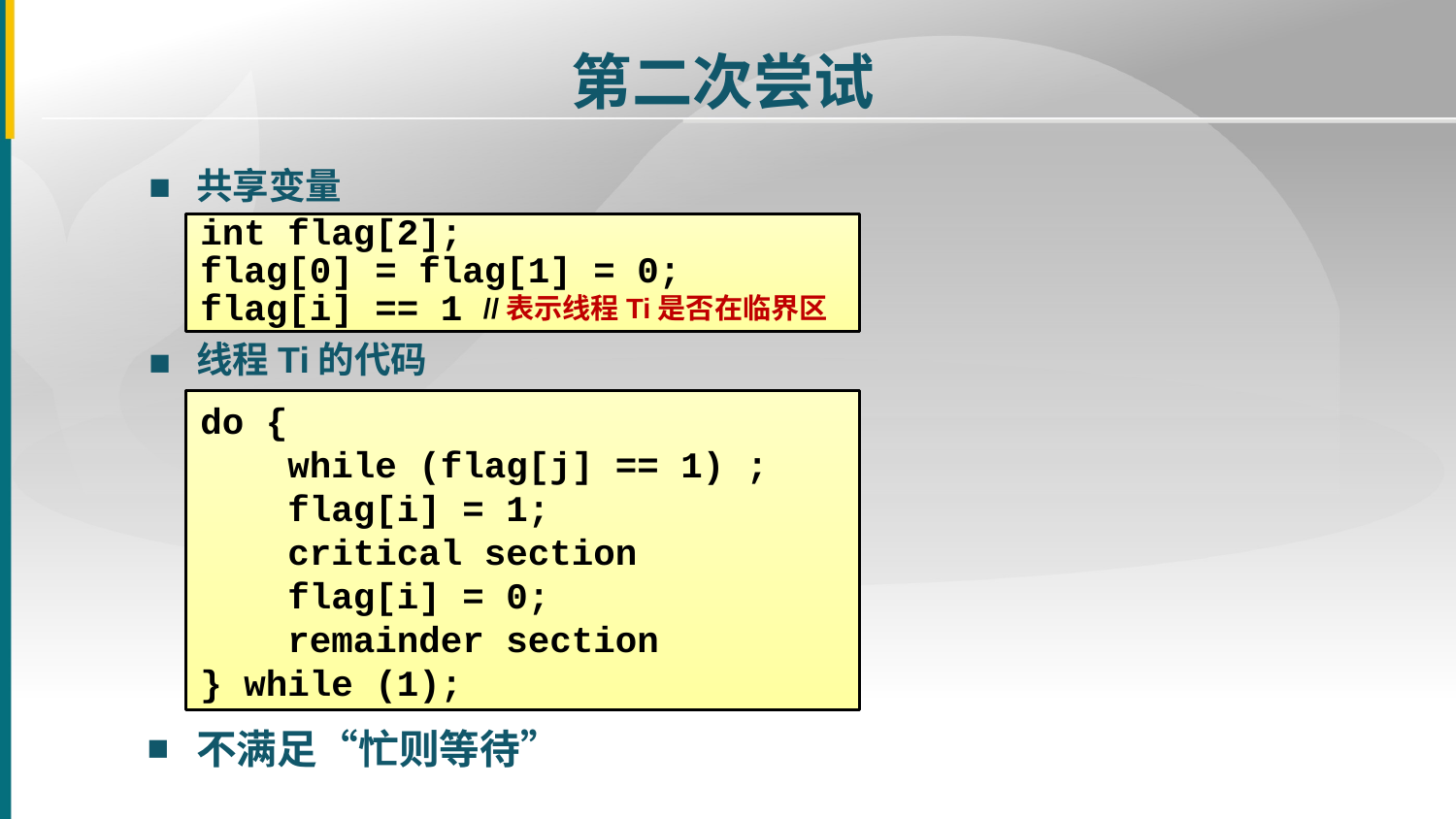

第二次尝试
■
共享变量
int flag[2];
flag[0] = flag[1] = 0;
flag[i] == 1
//表示线程Ti是否在临界区
线程Ti的代码
■
do {
    while (flag[j] == 1) ;
    flag[i] = 1;
    critical section
    flag[i] = 0;
    remainder section
} while (1);
■
不满足“忙则等待”